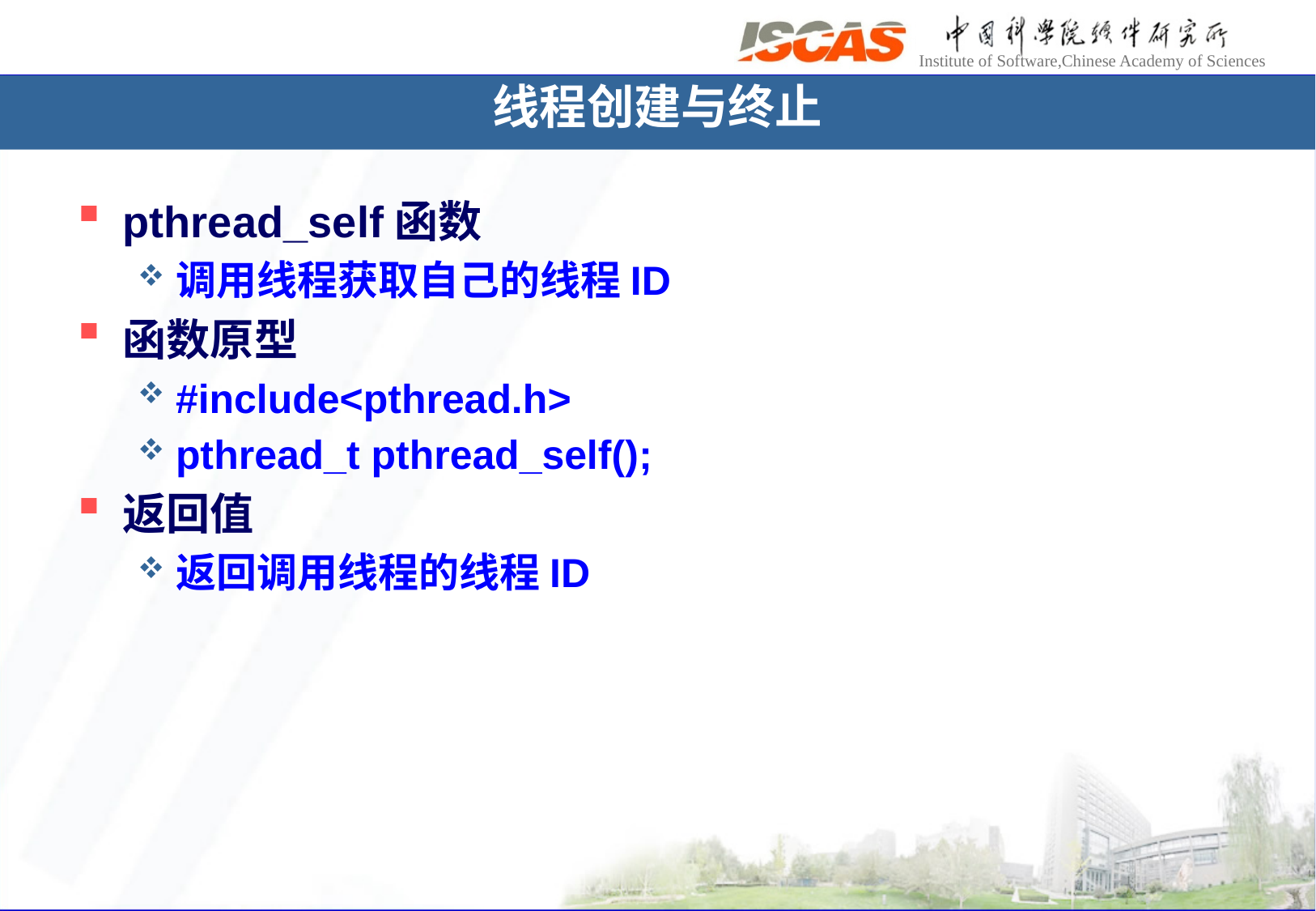

# 线程创建与终止
pthread_self函数
调用线程获取自己的线程ID
函数原型
#include<pthread.h>
pthread_t pthread_self();
返回值
返回调用线程的线程ID